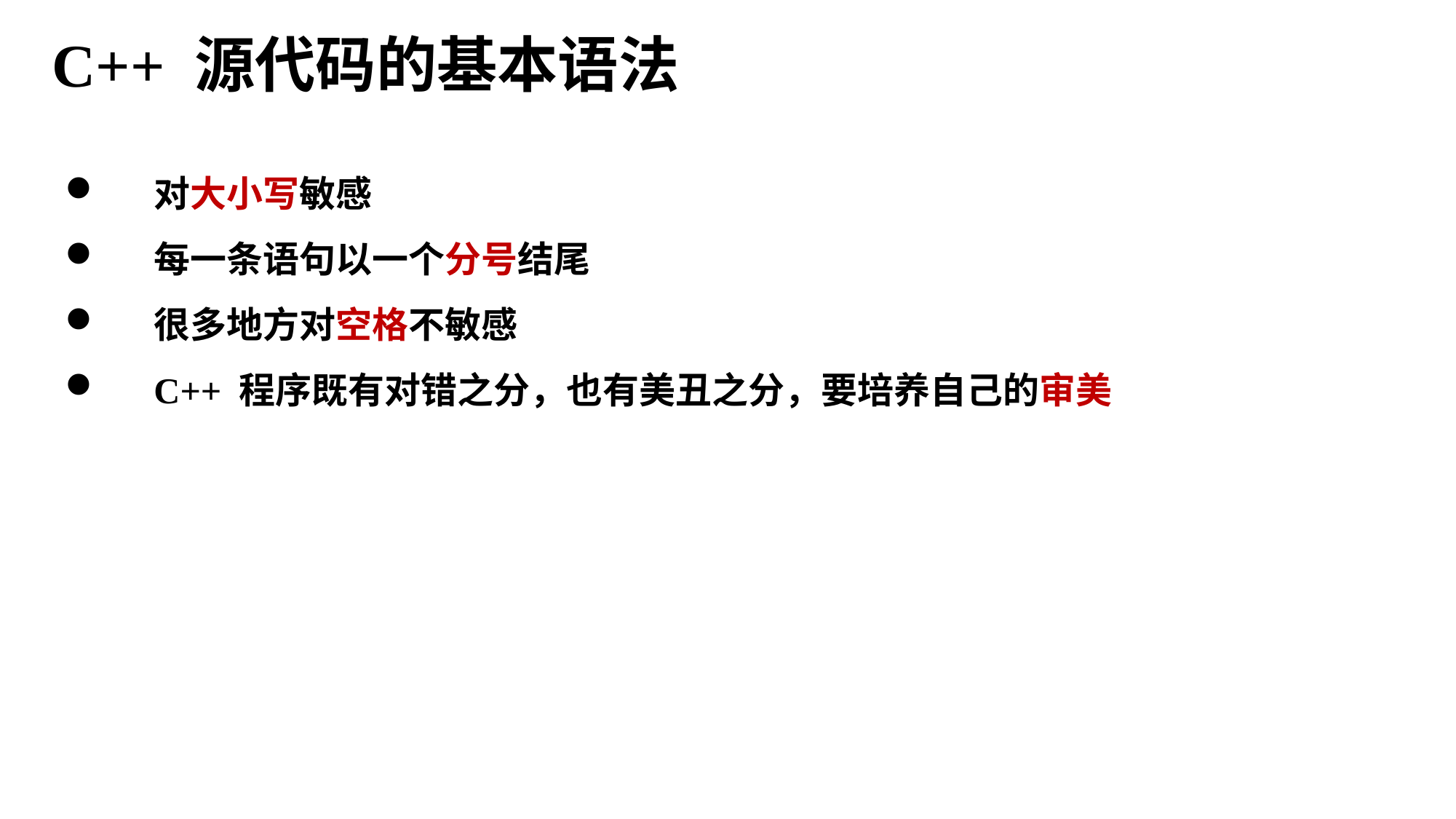

C++ 源代码的基本语法
对大小写敏感
每一条语句以一个分号结尾
很多地方对空格不敏感
C++ 程序既有对错之分，也有美丑之分，要培养自己的审美

2017